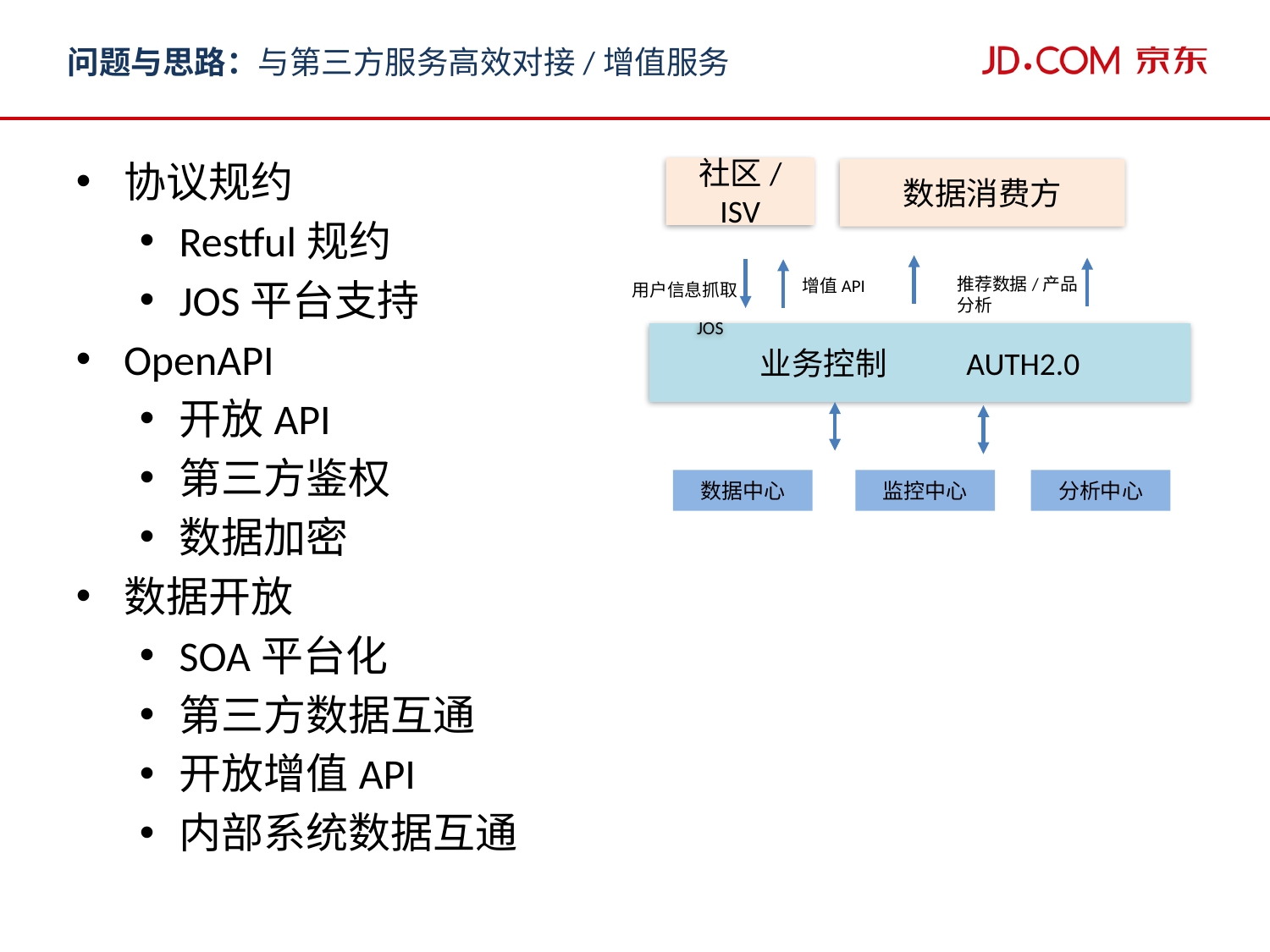

问题与思路：与第三方服务高效对接/增值服务
协议规约
Restful规约
JOS平台支持
OpenAPI
开放API
第三方鉴权
数据加密
数据开放
SOA平台化
第三方数据互通
开放增值API
内部系统数据互通
社区/ISV
数据消费方
推荐数据/产品分析
增值API
用户信息抓取
JOS
业务控制          AUTH2.0
数据中心
监控中心
分析中心